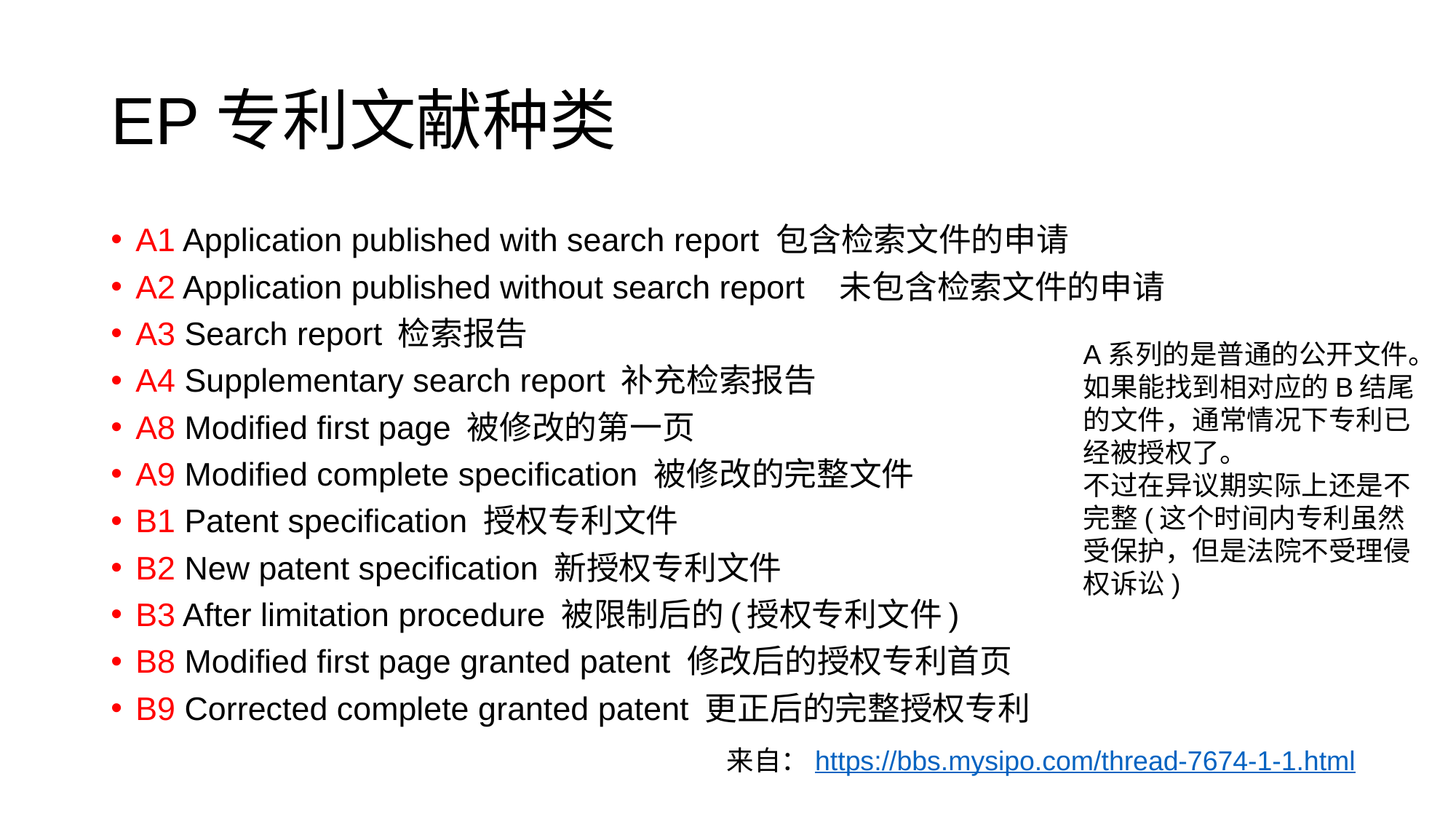

# EP专利文献种类
A1 Application published with search report 包含检索文件的申请
A2 Application published without search report   未包含检索文件的申请
A3 Search report 检索报告
A4 Supplementary search report 补充检索报告
A8 Modified first page 被修改的第一页
A9 Modified complete specification 被修改的完整文件
B1 Patent specification 授权专利文件
B2 New patent specification 新授权专利文件
B3 After limitation procedure 被限制后的(授权专利文件)
B8 Modified first page granted patent 修改后的授权专利首页
B9 Corrected complete granted patent 更正后的完整授权专利
A系列的是普通的公开文件。如果能找到相对应的B结尾的文件，通常情况下专利已经被授权了。
不过在异议期实际上还是不完整(这个时间内专利虽然受保护，但是法院不受理侵权诉讼)
来自：https://bbs.mysipo.com/thread-7674-1-1.html